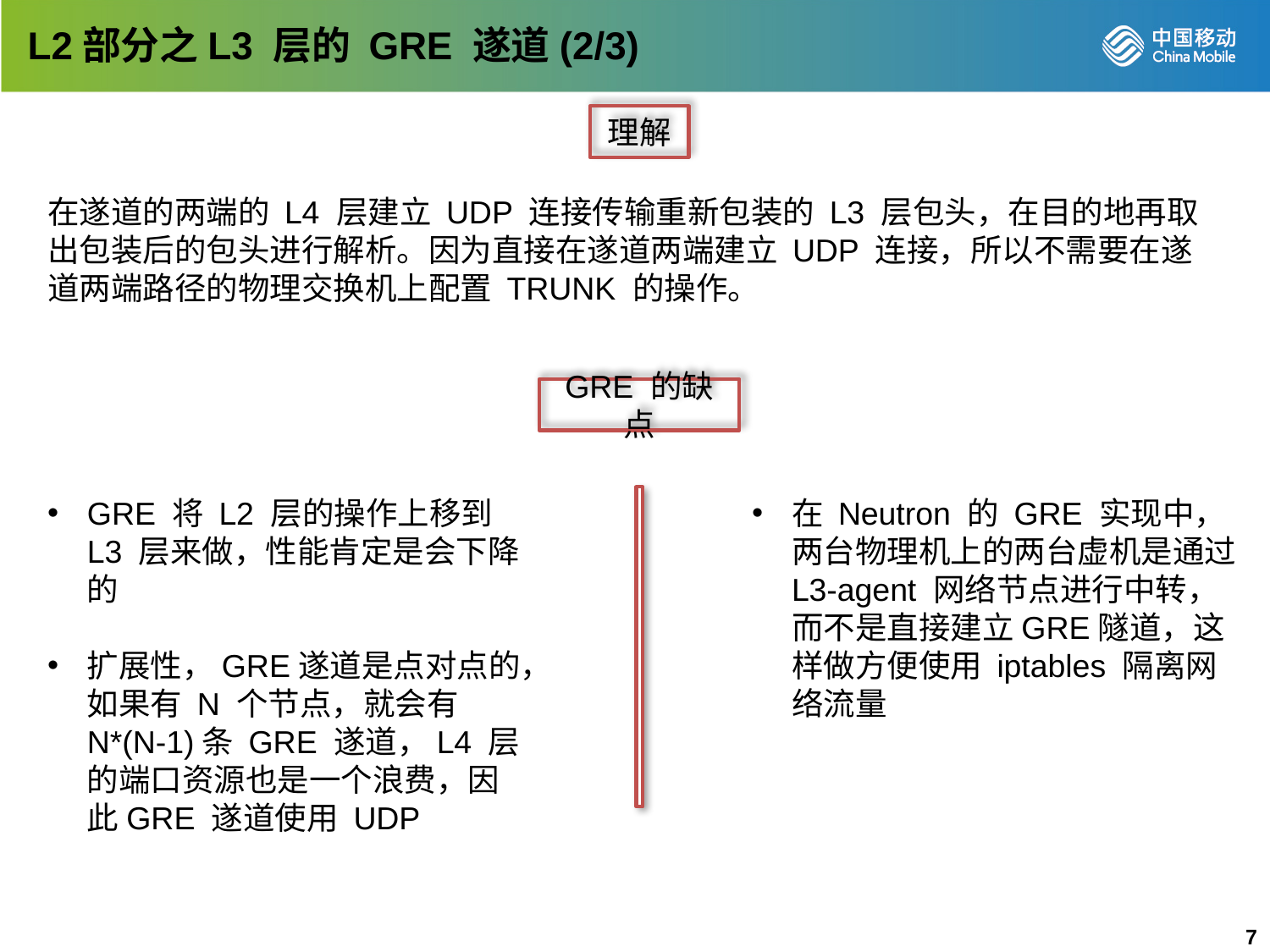

# L2部分之L3 层的 GRE 遂道(2/3)
理解
在遂道的两端的 L4 层建立 UDP 连接传输重新包装的 L3 层包头，在目的地再取出包装后的包头进行解析。因为直接在遂道两端建立 UDP 连接，所以不需要在遂道两端路径的物理交换机上配置 TRUNK 的操作。
GRE 的缺点
GRE 将 L2 层的操作上移到 L3 层来做，性能肯定是会下降的

扩展性，GRE遂道是点对点的，如果有 N 个节点，就会有 N*(N-1)条 GRE 遂道，L4 层的端口资源也是一个浪费，因此GRE 遂道使用 UDP

在 Neutron 的 GRE 实现中，两台物理机上的两台虚机是通过 L3-agent 网络节点进行中转，而不是直接建立GRE隧道，这样做方便使用 iptables 隔离网络流量